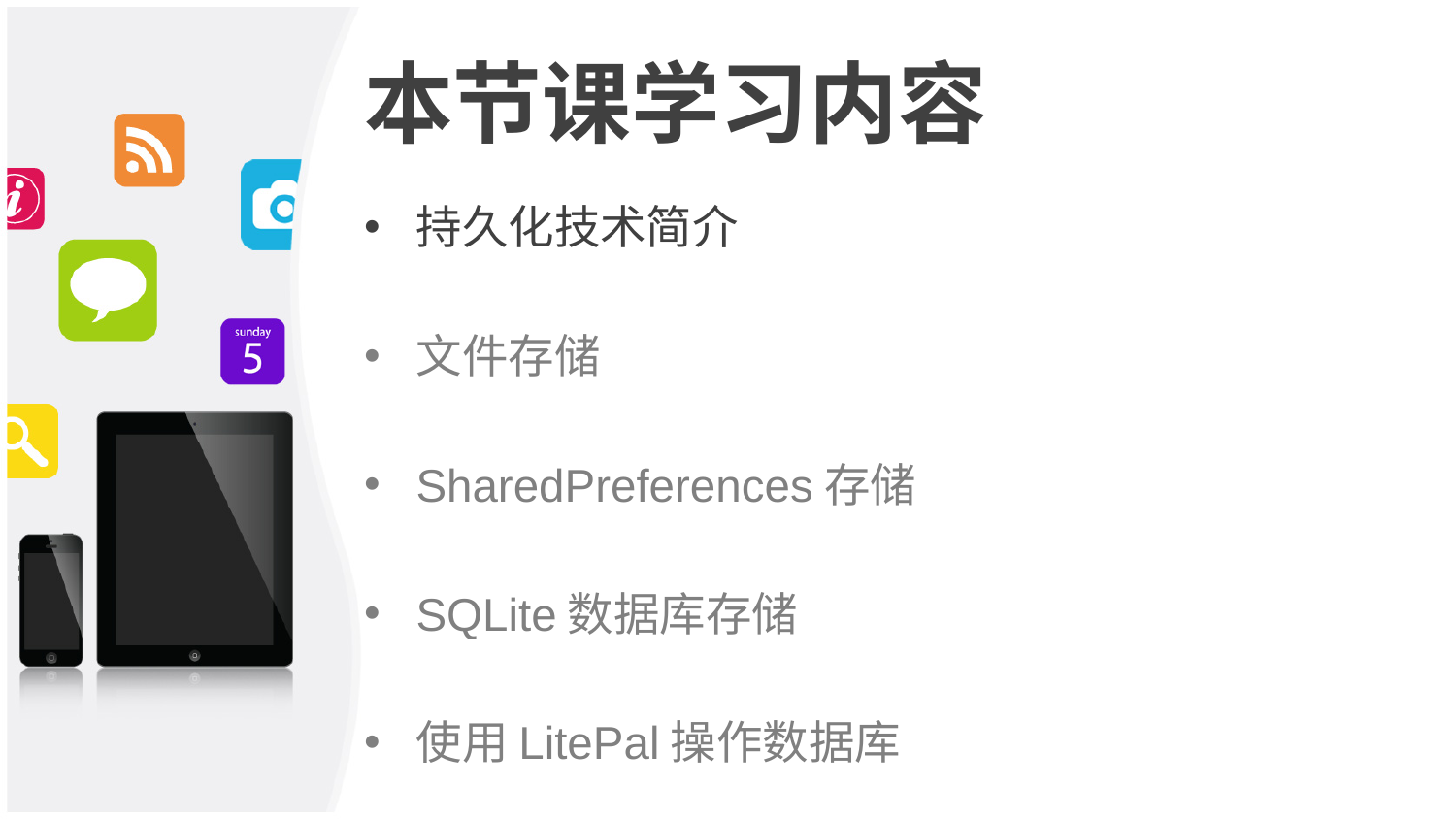

# 本节课学习内容
持久化技术简介

文件存储

SharedPreferences存储

SQLite数据库存储

使用LitePal操作数据库